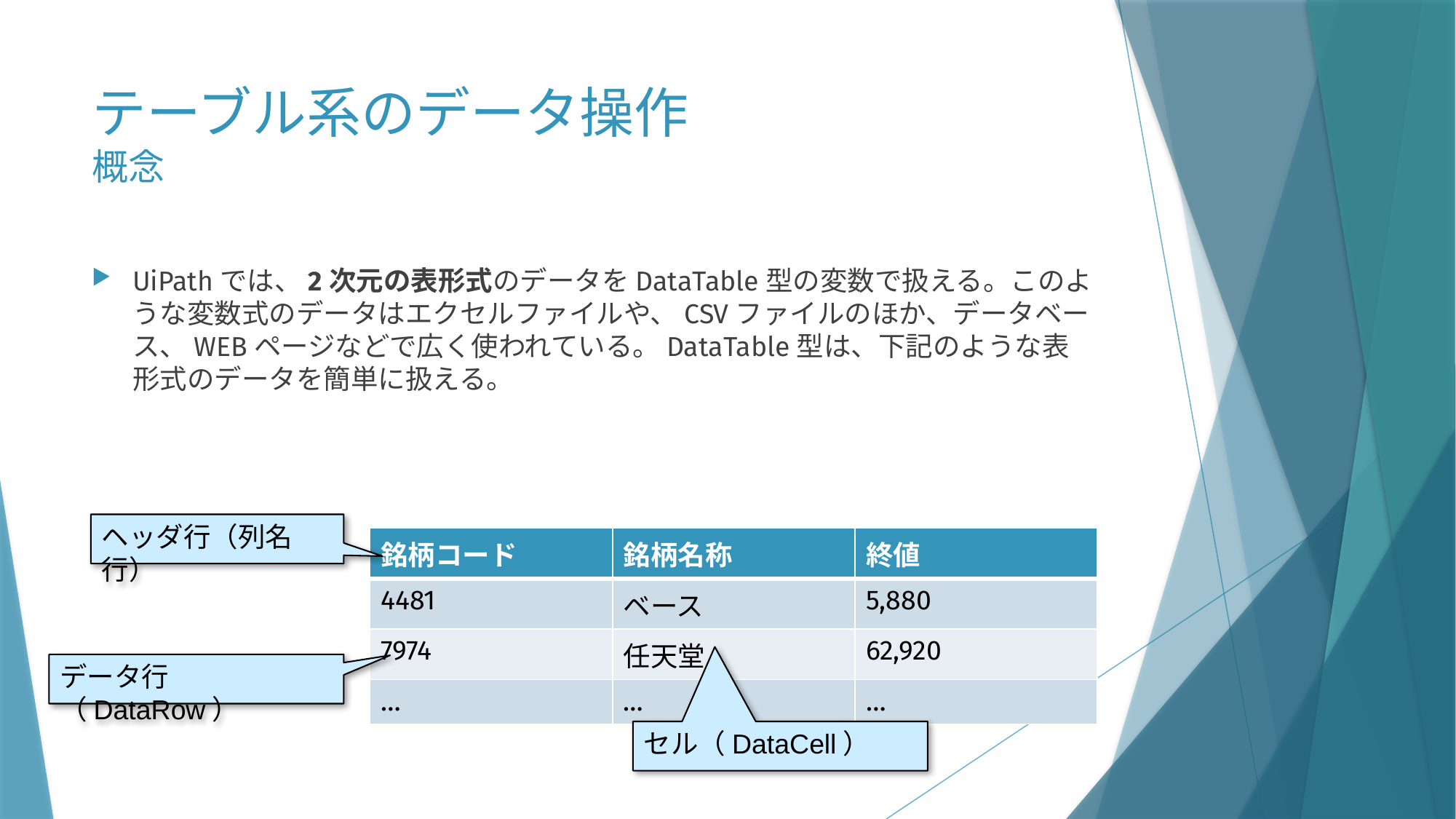

# テーブル系のデータ操作 概念
UiPathでは、2次元の表形式のデータをDataTable型の変数で扱える。このような変数式のデータはエクセルファイルや、CSVファイルのほか、データベース、WEBページなどで広く使われている。DataTable型は、下記のような表形式のデータを簡単に扱える。
ヘッダ行（列名行）
| 銘柄コード | 銘柄名称 | 終値 |
| --- | --- | --- |
| 4481 | ベース | 5,880 |
| 7974 | 任天堂 | 62,920 |
| … | … | … |
データ行（DataRow）
セル（DataCell）